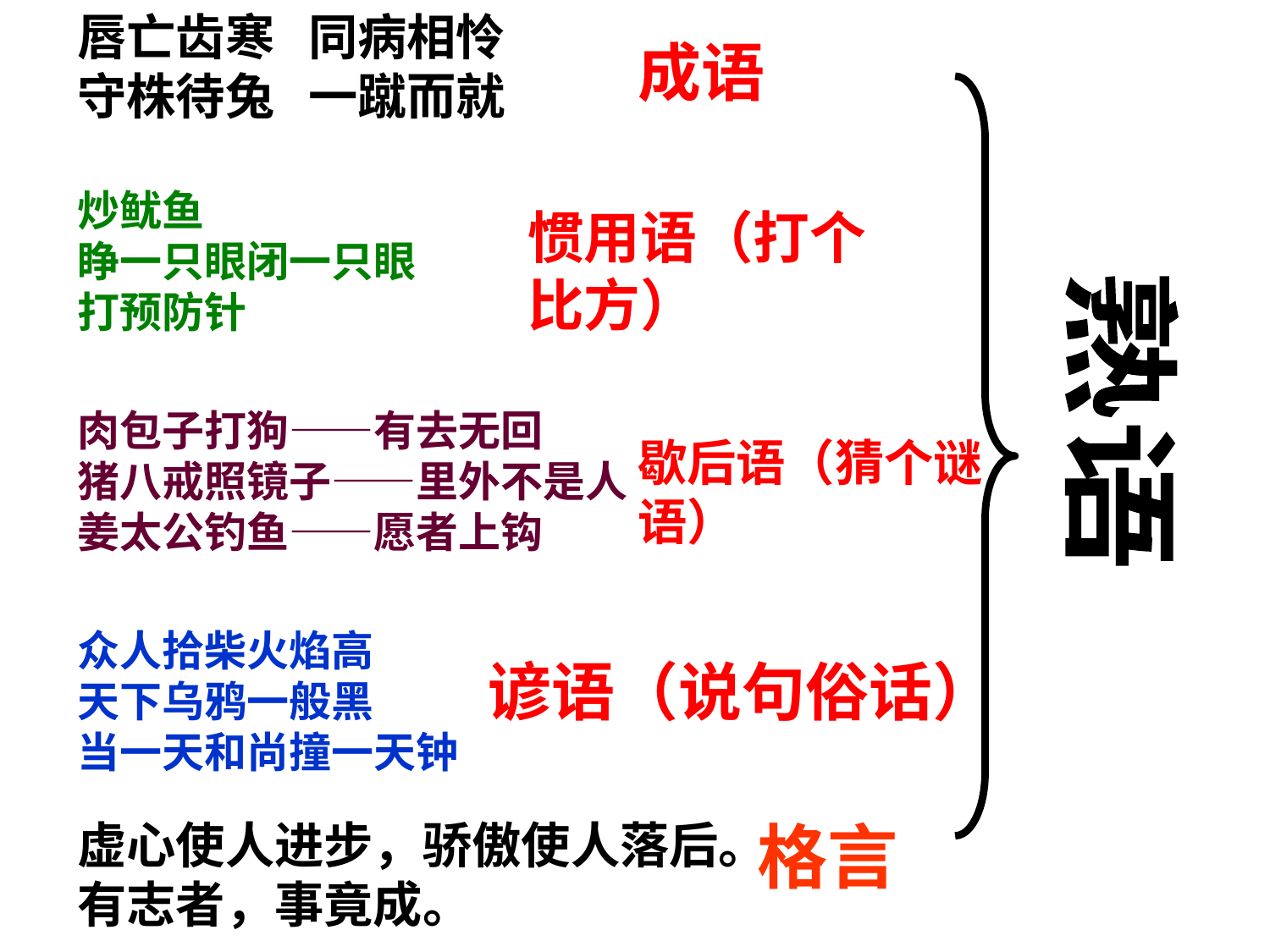

唇亡齿寒   同病相怜
守株待兔   一蹴而就

炒鱿鱼
睁一只眼闭一只眼
打预防针

肉包子打狗——有去无回
猪八戒照镜子——里外不是人
姜太公钓鱼——愿者上钩

众人拾柴火焰高
天下乌鸦一般黑
当一天和尚撞一天钟

虚心使人进步，骄傲使人落后。
有志者，事竟成。
成语

惯用语（打个比方）
熟语
歇后语（猜个谜语）
谚语（说句俗话）
格言